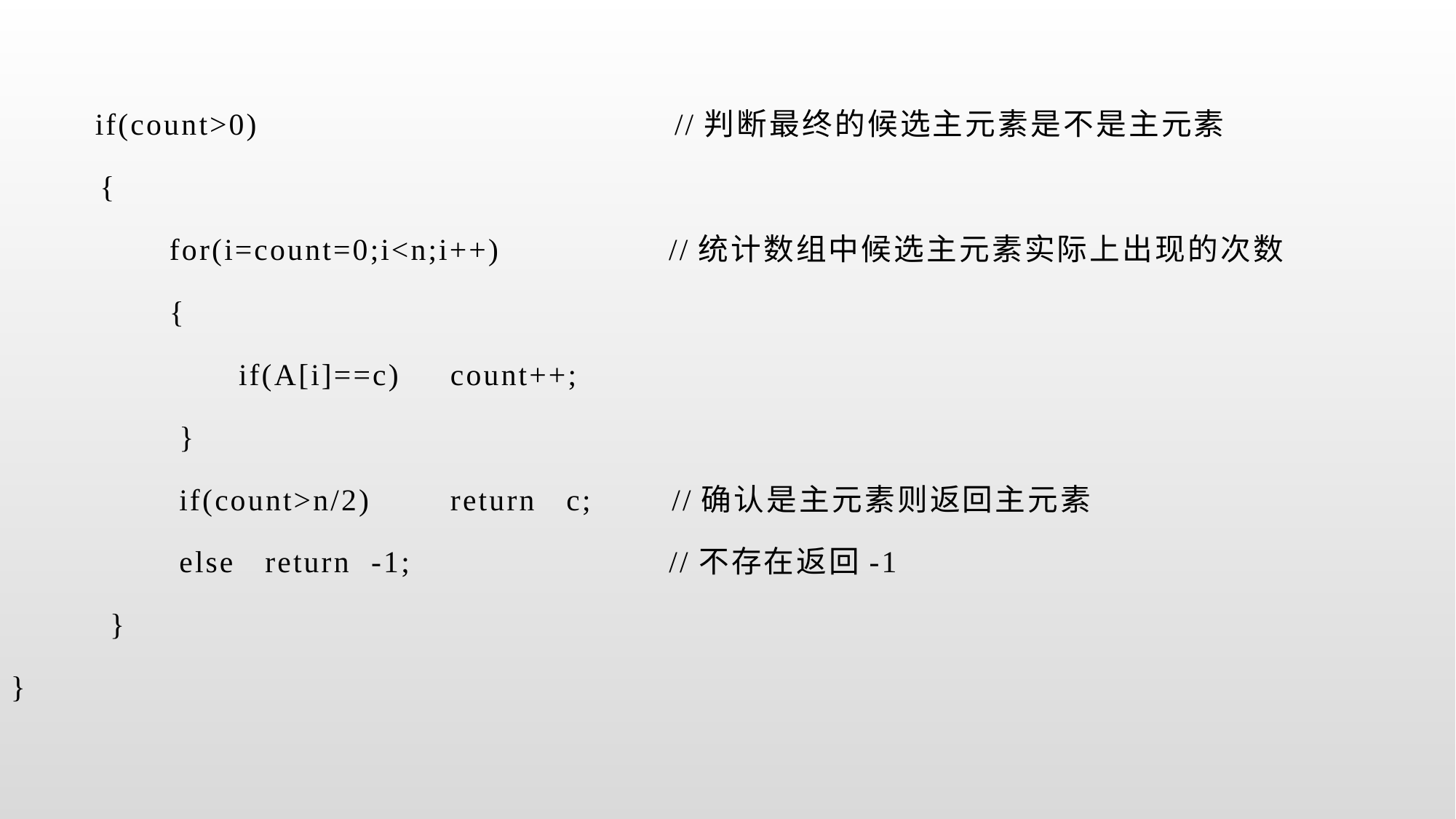

if(count>0)                                          //判断最终的候选主元素是不是主元素
         {
                for(i=count=0;i<n;i++)                 //统计数组中候选主元素实际上出现的次数
                {
                       if(A[i]==c)     count++;
                 }
                 if(count>n/2)        return   c;        //确认是主元素则返回主元素
                 else   return  -1;                          //不存在返回-1
          }
}